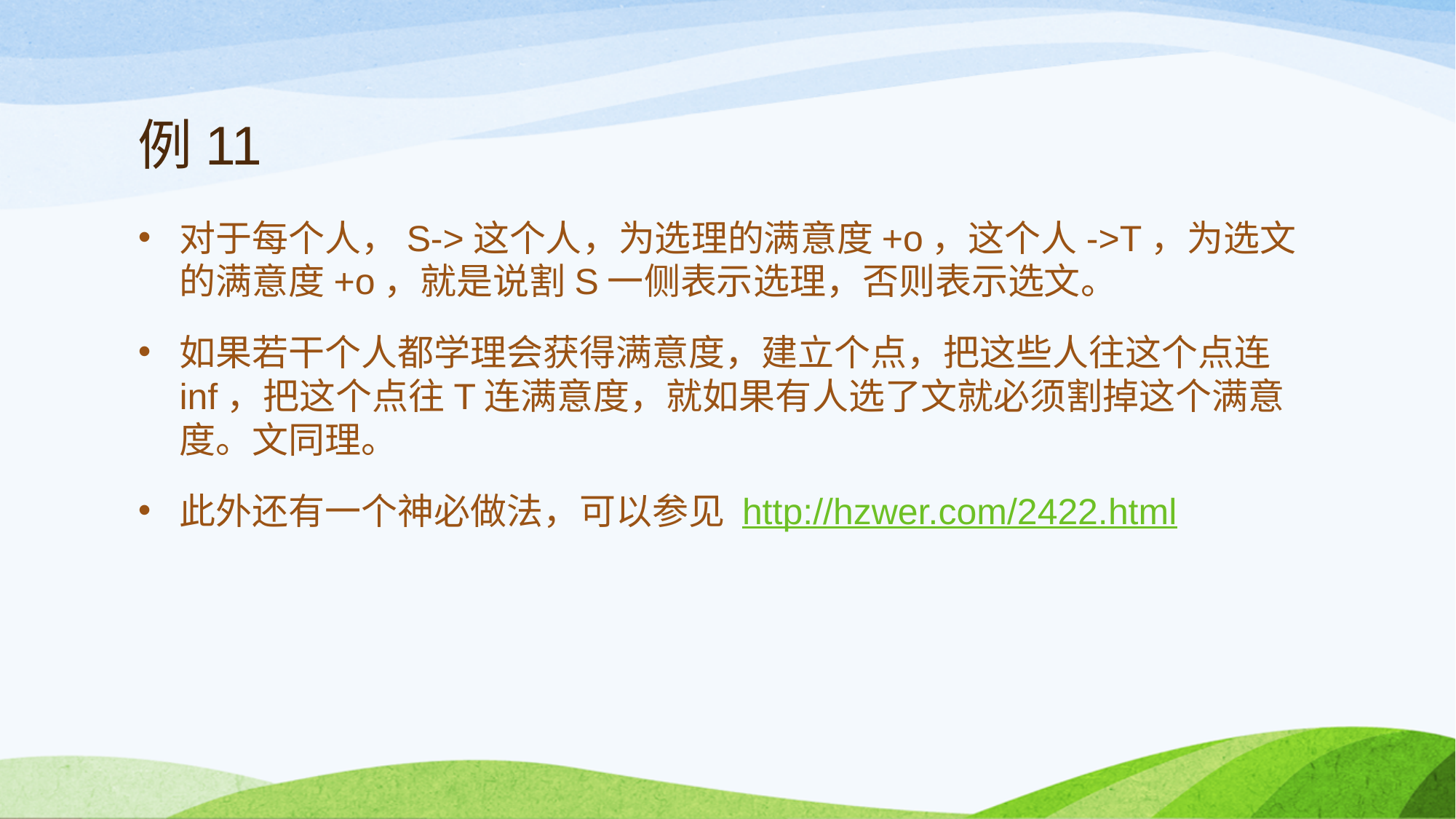

# 例11
对于每个人，S->这个人，为选理的满意度+o，这个人->T，为选文的满意度+o，就是说割S一侧表示选理，否则表示选文。
如果若干个人都学理会获得满意度，建立个点，把这些人往这个点连inf，把这个点往T连满意度，就如果有人选了文就必须割掉这个满意度。文同理。
此外还有一个神必做法，可以参见 http://hzwer.com/2422.html